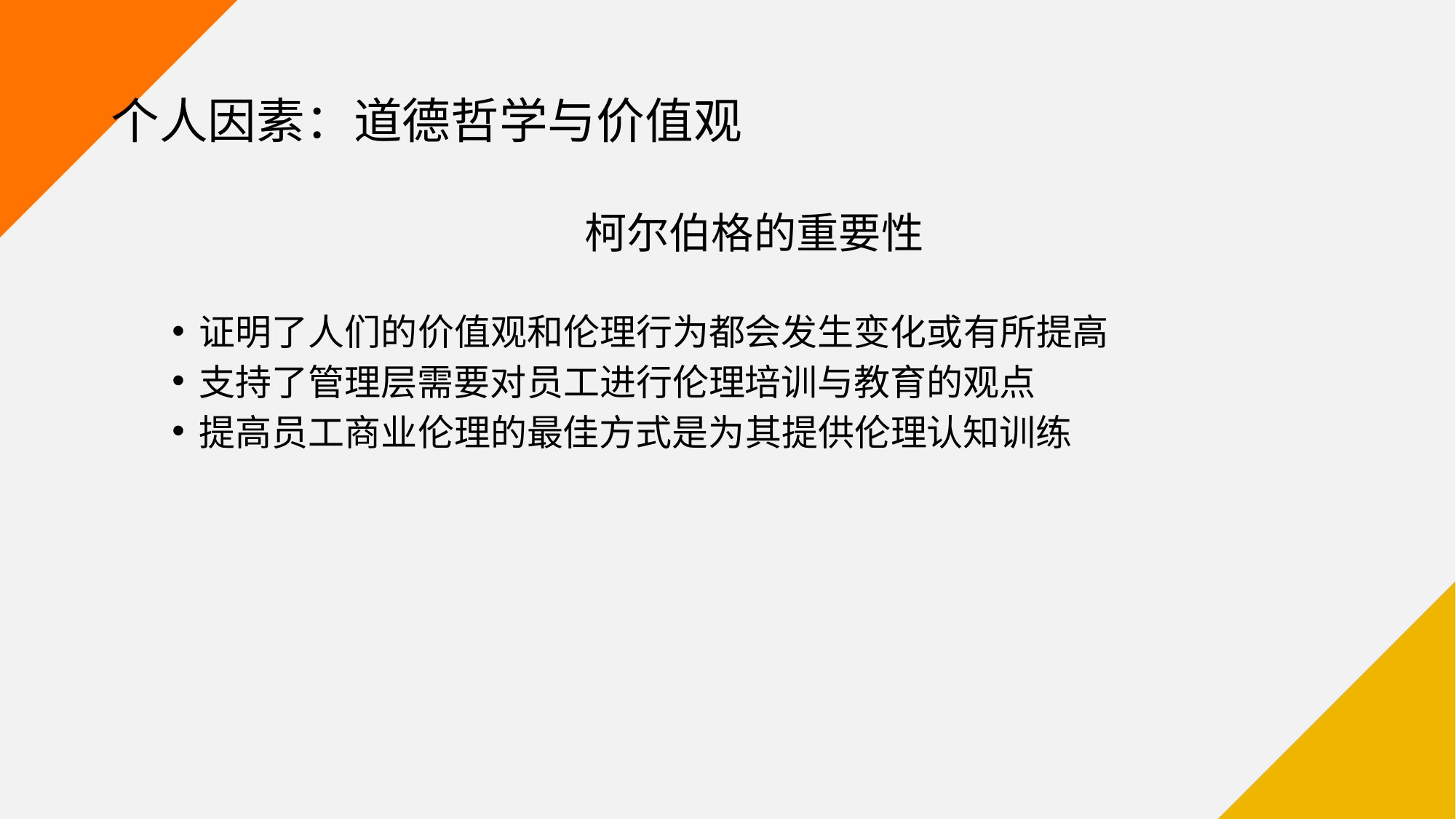

# 个人因素：道德哲学与价值观
柯尔伯格的重要性
证明了人们的价值观和伦理行为都会发生变化或有所提高
支持了管理层需要对员工进行伦理培训与教育的观点
提高员工商业伦理的最佳方式是为其提供伦理认知训练